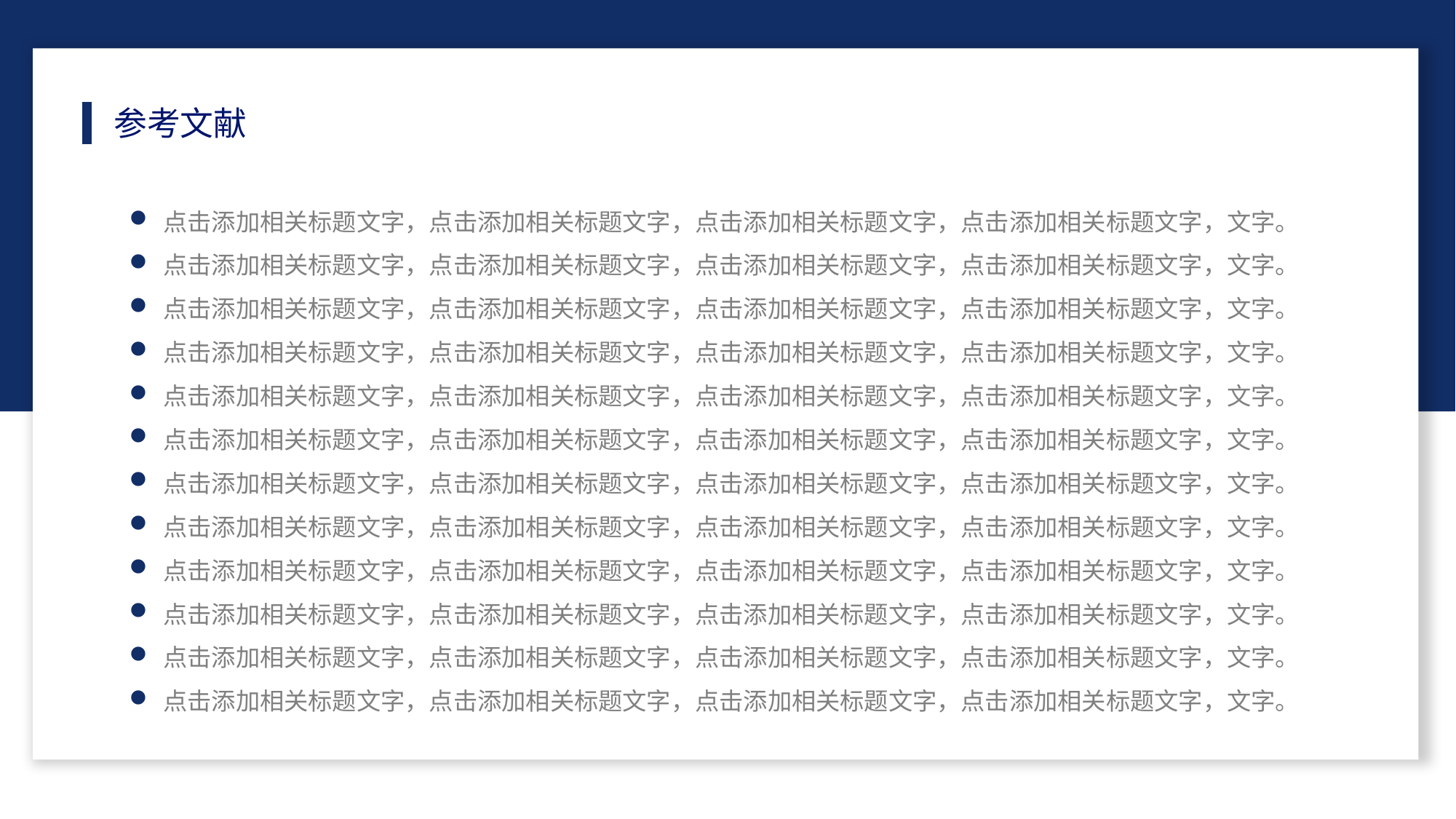

参考文献
点击添加相关标题文字，点击添加相关标题文字，点击添加相关标题文字，点击添加相关标题文字，文字。
点击添加相关标题文字，点击添加相关标题文字，点击添加相关标题文字，点击添加相关标题文字，文字。
点击添加相关标题文字，点击添加相关标题文字，点击添加相关标题文字，点击添加相关标题文字，文字。
点击添加相关标题文字，点击添加相关标题文字，点击添加相关标题文字，点击添加相关标题文字，文字。
点击添加相关标题文字，点击添加相关标题文字，点击添加相关标题文字，点击添加相关标题文字，文字。
点击添加相关标题文字，点击添加相关标题文字，点击添加相关标题文字，点击添加相关标题文字，文字。
点击添加相关标题文字，点击添加相关标题文字，点击添加相关标题文字，点击添加相关标题文字，文字。
点击添加相关标题文字，点击添加相关标题文字，点击添加相关标题文字，点击添加相关标题文字，文字。
点击添加相关标题文字，点击添加相关标题文字，点击添加相关标题文字，点击添加相关标题文字，文字。
点击添加相关标题文字，点击添加相关标题文字，点击添加相关标题文字，点击添加相关标题文字，文字。
点击添加相关标题文字，点击添加相关标题文字，点击添加相关标题文字，点击添加相关标题文字，文字。
点击添加相关标题文字，点击添加相关标题文字，点击添加相关标题文字，点击添加相关标题文字，文字。